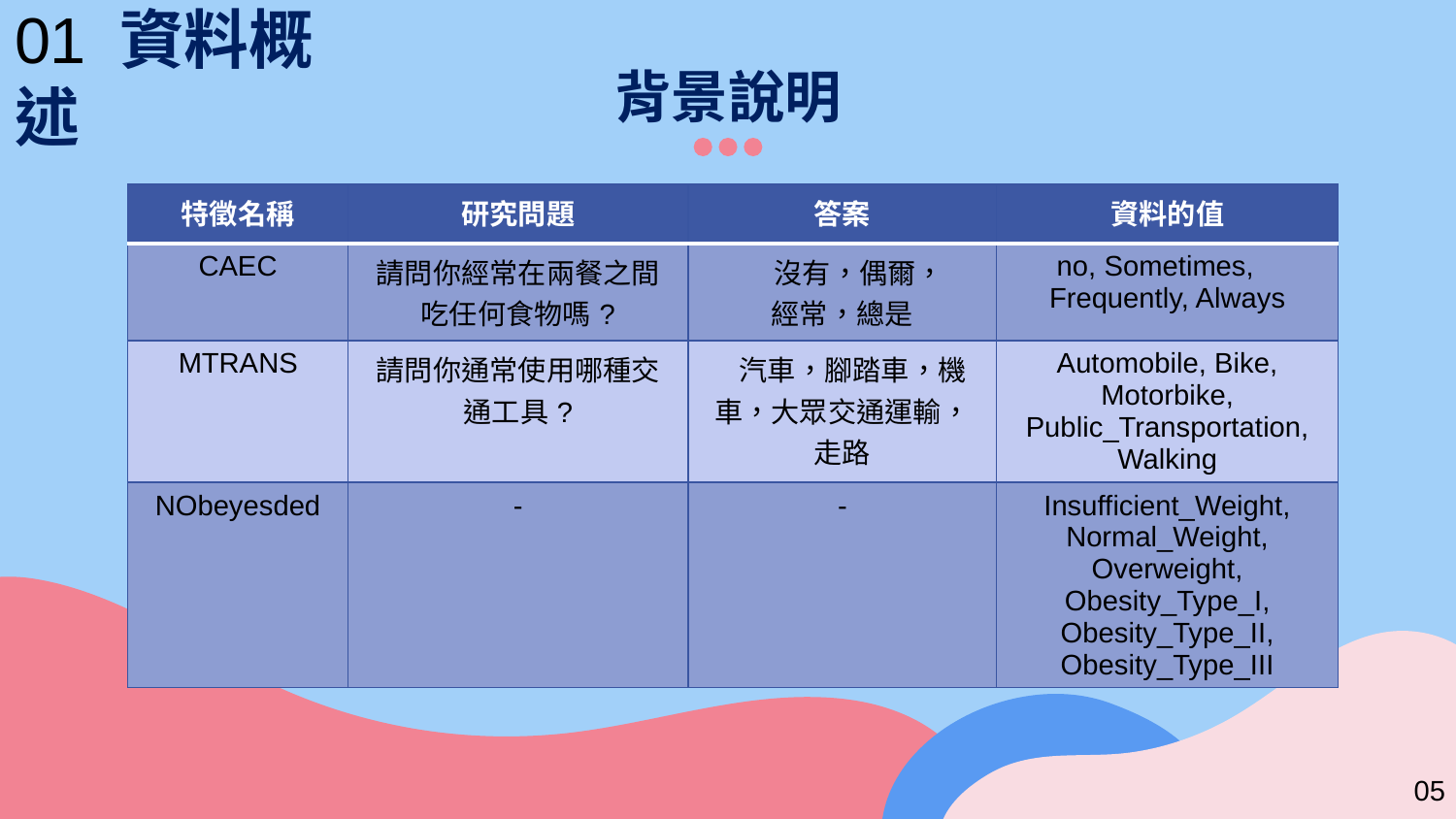

01 資料概述
# 背景說明
| 特徵名稱 | 研究問題 | 答案 | 資料的值 |
| --- | --- | --- | --- |
| CAEC | 請問你經常在兩餐之間吃任何食物嗎? | 沒有，偶爾， 經常，總是 | no, Sometimes, Frequently, Always |
| MTRANS | 請問你通常使用哪種交通工具? | 汽車，腳踏車，機車，大眾交通運輸，走路 | Automobile, Bike, Motorbike, Public\_Transportation, Walking |
| NObeyesded | - | - | Insufficient\_Weight, Normal\_Weight, Overweight, Obesity\_Type\_I, Obesity\_Type\_II, Obesity\_Type\_III |
05